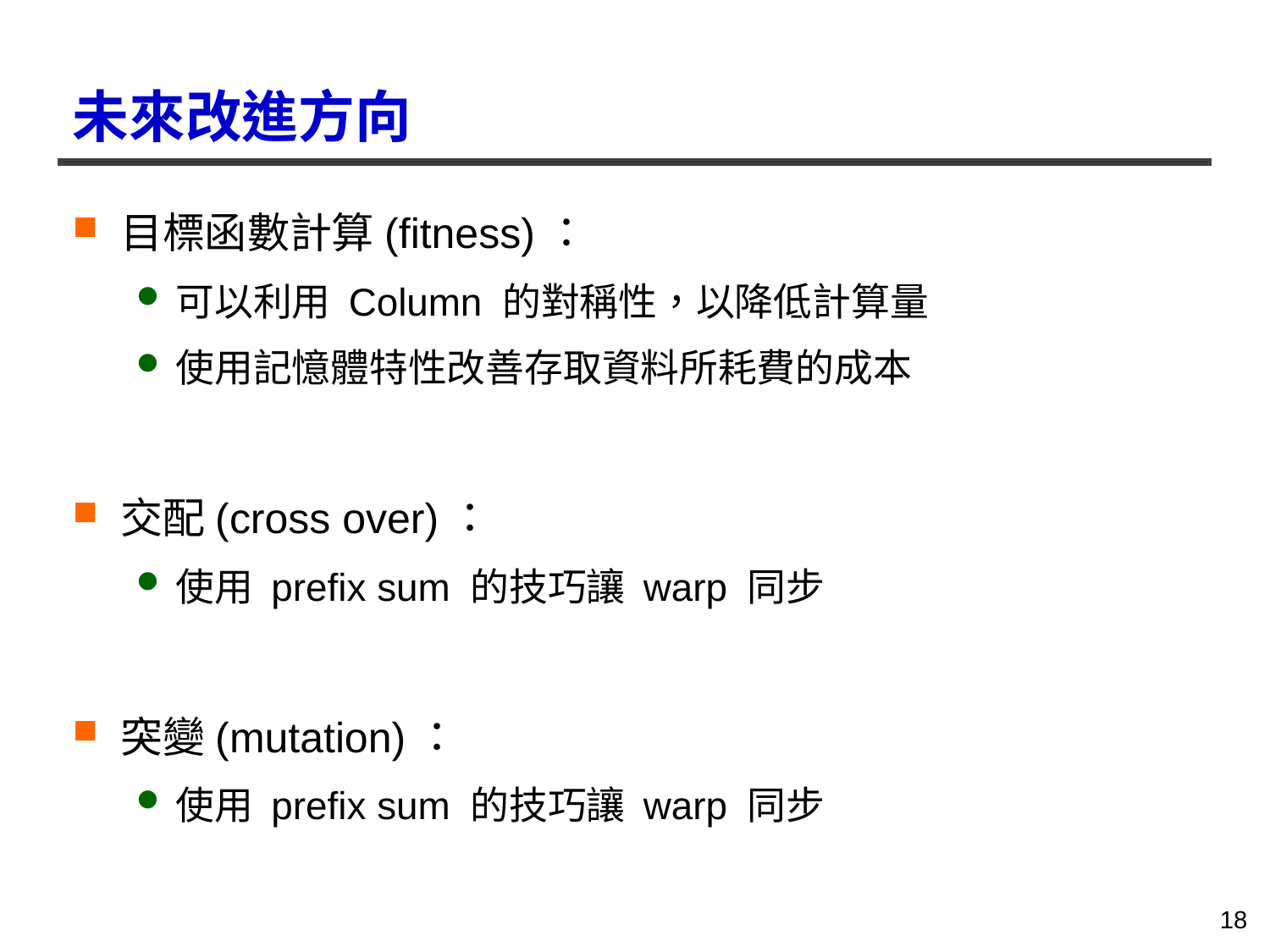

# 未來改進方向
目標函數計算(fitness)：
可以利用 Column 的對稱性，以降低計算量
使用記憶體特性改善存取資料所耗費的成本

交配(cross over)：
使用 prefix sum 的技巧讓 warp 同步

突變(mutation)：
使用 prefix sum 的技巧讓 warp 同步
18